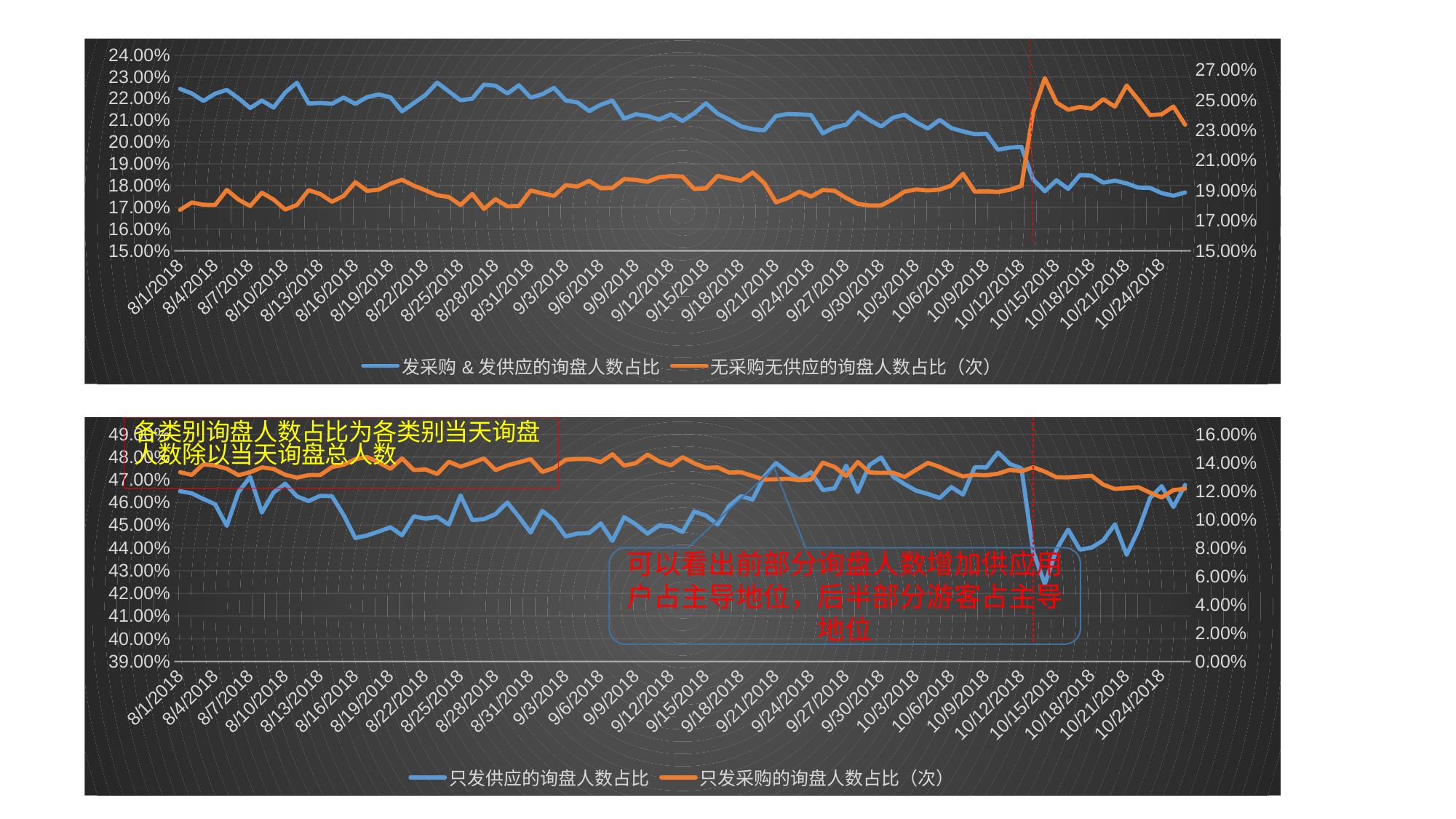

### Chart

| Category | 发采购&发供应的询盘人数占比 | 无采购无供应的询盘人数占比（次） |
|---|---|---|
| 43313 | 0.2244569589702333 | 0.17719227674979887 |
| 43314 | 0.22240802675585283 | 0.18206521739130435 |
| 43315 | 0.21892925430210325 | 0.18058211174845973 |
| 43316 | 0.22224726698974417 | 0.1804350276118562 |
| 43317 | 0.22401717126073203 | 0.1904654315408947 |
| 43318 | 0.2201518987341772 | 0.184 |
| 43319 | 0.21569001717885092 | 0.17970986829547625 |
| 43320 | 0.21911688311688313 | 0.18857142857142858 |
| 43321 | 0.2158898093622118 | 0.18405030442159895 |
| 43322 | 0.2228249949768937 | 0.17741611412497488 |
| 43323 | 0.22730581262347926 | 0.18040969117188313 |
| 43324 | 0.21773830935251798 | 0.19031025179856115 |
| 43325 | 0.2179989944695827 | 0.1877325289089995 |
| 43326 | 0.21762337297499765 | 0.1826013671692106 |
| 43327 | 0.2204861111111111 | 0.18647875816993464 |
| 43328 | 0.21759013080931616 | 0.19557588003828566 |
| 43329 | 0.22069044092514525 | 0.18981428734191638 |
| 43330 | 0.22192482252996626 | 0.19062027231467474 |
| 43331 | 0.2206100765451845 | 0.19456186450359877 |
| 43332 | 0.21415114088339962 | 0.19719489219175215 |
| 43333 | 0.217924806125454 | 0.193285560027486 |
| 43334 | 0.22167537163519485 | 0.19013660104459623 |
| 43335 | 0.2273772622737726 | 0.18688131186881313 |
| 43336 | 0.2232932525091921 | 0.1857299016197953 |
| 43337 | 0.21922298274366142 | 0.18037211992673285 |
| 43338 | 0.21998591124081715 | 0.18778303310858407 |
| 43339 | 0.22643991355820728 | 0.17776942591374612 |
| 43340 | 0.22592163674966223 | 0.18432734993244548 |
| 43341 | 0.22233087385545383 | 0.17948262067739354 |
| 43342 | 0.2261490569492767 | 0.179820545687603 |
| 43343 | 0.2204754601226994 | 0.19008819018404907 |
| 43344 | 0.2220227408737283 | 0.18811091162976262 |
| 43345 | 0.22495292835199682 | 0.18650282429888018 |
| 43346 | 0.21916319507335627 | 0.1936243434160478 |
| 43347 | 0.21828032156588606 | 0.19267738552953512 |
| 43348 | 0.21429185656548286 | 0.19649152979619916 |
| 43349 | 0.21718498432336242 | 0.19150919413609016 |
| 43350 | 0.21909865589036281 | 0.19177721163138012 |
| 43351 | 0.21079967762156354 | 0.1976358914659264 |
| 43352 | 0.21280015125732651 | 0.19710720363017584 |
| 43353 | 0.21203337725076857 | 0.19587176108915239 |
| 43354 | 0.21033398487294977 | 0.19886122206169796 |
| 43355 | 0.2127695136219288 | 0.19964900551562761 |
| 43356 | 0.20969206637496904 | 0.19929001898786428 |
| 43357 | 0.21326740832303254 | 0.19110012360939432 |
| 43358 | 0.21785451873622336 | 0.19149522409992653 |
| 43359 | 0.21311633281972264 | 0.19982665639445302 |
| 43360 | 0.21029303127308543 | 0.19806287449725027 |
| 43361 | 0.20723340790454883 | 0.1966442953020134 |
| 43362 | 0.20591879874626431 | 0.20205554340695386 |
| 43363 | 0.2054378370167844 | 0.1949570896939318 |
| 43364 | 0.21199177345356748 | 0.18224964404366398 |
| 43365 | 0.21293532338308457 | 0.18498417005879692 |
| 43366 | 0.21273764258555133 | 0.18935361216730037 |
| 43367 | 0.21245922340313586 | 0.18604651162790697 |
| 43368 | 0.2040339537419204 | 0.19040573164083793 |
| 43369 | 0.2068131868131868 | 0.1898901098901099 |
| 43370 | 0.2079859587538394 | 0.1850958022524499 |
| 43371 | 0.21370285966330957 | 0.18113651400426375 |
| 43372 | 0.21017413124477227 | 0.18006235267280055 |
| 43373 | 0.20718985716578397 | 0.18014764885251164 |
| 43374 | 0.21121055110692416 | 0.184267545925577 |
| 43375 | 0.212602790353876 | 0.18931904277926637 |
| 43376 | 0.20898558415141064 | 0.1907667816396922 |
| 43377 | 0.20620748299319727 | 0.19005102040816327 |
| 43378 | 0.21023856858846918 | 0.19068919814446653 |
| 43379 | 0.20645815459012556 | 0.1932766554870915 |
| 43380 | 0.2049102927289896 | 0.20121183506452628 |
| 43381 | 0.20363587933675167 | 0.1893187720583339 |
| 43382 | 0.20383518014730276 | 0.18950301904319555 |
| 43383 | 0.19647759994642738 | 0.18911136409294851 |
| 43384 | 0.19749982540680214 | 0.19051609749284168 |
| 43385 | 0.19776223776223775 | 0.1932167832167832 |
| 43386 | 0.18275580152191687 | 0.24199735865668826 |
| 43387 | 0.17740251765428308 | 0.2647221369358305 |
| 43388 | 0.18244052712647613 | 0.24844543328198984 |
| 43389 | 0.17846135953945455 | 0.24370529743559924 |
| 43390 | 0.1848609374069442 | 0.24560776606515394 |
| 43391 | 0.18456375838926176 | 0.2444783404514948 |
| 43392 | 0.1813538425409499 | 0.25074854693829624 |
| 43393 | 0.182242141602568 | 0.24577554357700926 |
| 43394 | 0.18100757913508694 | 0.259856060123559 |
| 43395 | 0.1790503597122302 | 0.2503597122302158 |
| 43396 | 0.17892495395948435 | 0.2401588397790055 |
| 43397 | 0.1765361163227017 | 0.24067776735459662 |
| 43398 | 0.1753367525221214 | 0.24589979146705743 |
| 43399 | 0.1768219832735962 | 0.23377140581441658 |

### Chart

| Category | 只发供应的询盘人数占比 | 只发采购的询盘人数占比（次） |
|---|---|---|
| 43313 | 0.4650040225261464 | 0.1333467417538214 |
| 43314 | 0.46404682274247494 | 0.1314799331103679 |
| 43315 | 0.4615466326747398 | 0.13894200127469725 |
| 43316 | 0.4592584244336752 | 0.13805928096472445 |
| 43317 | 0.44972887483054674 | 0.1357885223678265 |
| 43318 | 0.46460759493670883 | 0.13124050632911394 |
| 43319 | 0.4712731437297194 | 0.13332697079595343 |
| 43320 | 0.4555844155844156 | 0.13672727272727273 |
| 43321 | 0.46441760654755965 | 0.1356422796686296 |
| 43322 | 0.46825396825396826 | 0.13150492264416316 |
| 43323 | 0.46272226265987315 | 0.12956223354476448 |
| 43324 | 0.4606564748201439 | 0.13129496402877697 |
| 43325 | 0.46294620412267473 | 0.1313222724987431 |
| 43326 | 0.46277741361550706 | 0.13699784624028466 |
| 43327 | 0.45445261437908496 | 0.1385825163398693 |
| 43328 | 0.44432627884717646 | 0.14250771030522175 |
| 43329 | 0.4454825111085792 | 0.1440127606243591 |
| 43330 | 0.4472244850459676 | 0.14023042010939135 |
| 43331 | 0.44910316462926997 | 0.13572489432194676 |
| 43332 | 0.4455725350638476 | 0.14308143186100064 |
| 43333 | 0.453911848434279 | 0.134877785412781 |
| 43334 | 0.4528927280032141 | 0.13529529931699477 |
| 43335 | 0.45365463453654636 | 0.13208679132086792 |
| 43336 | 0.4502633409520024 | 0.14071350491901025 |
| 43337 | 0.46312542176805166 | 0.13727947556155404 |
| 43338 | 0.45224916976954815 | 0.13998188588105062 |
| 43339 | 0.4526919101757023 | 0.14309875035234426 |
| 43340 | 0.4549314804091874 | 0.13481953290870488 |
| 43341 | 0.4600408925237799 | 0.13814561294337274 |
| 43342 | 0.4536714887383263 | 0.140358908624794 |
| 43343 | 0.4467983128834356 | 0.14263803680981596 |
| 43344 | 0.45631358467983246 | 0.13355276281667663 |
| 43345 | 0.45218511544941037 | 0.1363591318997126 |
| 43346 | 0.4450280746241623 | 0.14218438688643362 |
| 43347 | 0.44634743096819296 | 0.1426948619363859 |
| 43348 | 0.446556023733769 | 0.14266058990454897 |
| 43349 | 0.4508092534530972 | 0.14049656808745023 |
| 43350 | 0.4431169287534042 | 0.14600720372485285 |
| 43351 | 0.45356855019253156 | 0.1379958807199785 |
| 43352 | 0.450368689733409 | 0.1397239553790887 |
| 43353 | 0.44628897672375933 | 0.1458058849363197 |
| 43354 | 0.4499022690575338 | 0.14090252400781847 |
| 43355 | 0.4494400802273107 | 0.1381414006351329 |
| 43356 | 0.44704036985057377 | 0.14397754478659291 |
| 43357 | 0.45603625875566545 | 0.1395962093119077 |
| 43358 | 0.454261572373255 | 0.13638868479059515 |
| 43359 | 0.4503081664098613 | 0.13674884437596302 |
| 43360 | 0.45858983829926947 | 0.1330542559303948 |
| 43361 | 0.4627889634601044 | 0.13333333333333333 |
| 43362 | 0.4613310008018077 | 0.13069465704497413 |
| 43363 | 0.4714817346396294 | 0.12812333864965444 |
| 43364 | 0.4773769973105521 | 0.12838158519221643 |
| 43365 | 0.47336047037539575 | 0.12872003618272276 |
| 43366 | 0.4701520912547528 | 0.12775665399239544 |
| 43367 | 0.47332421340629277 | 0.12817005156266442 |
| 43368 | 0.46546219141811385 | 0.1400981231991278 |
| 43369 | 0.4662271062271062 | 0.13706959706959707 |
| 43370 | 0.4762322656135732 | 0.1306859733801375 |
| 43371 | 0.4646033963096376 | 0.14055723002278908 |
| 43372 | 0.47654170785491595 | 0.13322180822751123 |
| 43373 | 0.47985877066281496 | 0.13280372331888943 |
| 43374 | 0.47150259067357514 | 0.1330193122939237 |
| 43375 | 0.4680772429086205 | 0.1300009239582371 |
| 43376 | 0.46519854957106216 | 0.13504908463783497 |
| 43377 | 0.46377551020408164 | 0.13996598639455782 |
| 43378 | 0.46197813121272363 | 0.1370941020543406 |
| 43379 | 0.4668122611340769 | 0.13345292878870602 |
| 43380 | 0.4634875668870003 | 0.13039030531948378 |
| 43381 | 0.47552773523340214 | 0.1315176133715123 |
| 43382 | 0.47548271514829804 | 0.13117908566120365 |
| 43383 | 0.48208665371994913 | 0.13232438224067503 |
| 43384 | 0.4769886165235002 | 0.13499546057685594 |
| 43385 | 0.47503496503496506 | 0.13398601398601398 |
| 43386 | 0.4384001006226024 | 0.13684673919879253 |
| 43387 | 0.424132637396377 | 0.13374270801350938 |
| 43388 | 0.43932911175765876 | 0.1297849278338753 |
| 43389 | 0.44810141303715767 | 0.12973192998778857 |
| 43390 | 0.4392233934846049 | 0.130307903043297 |
| 43391 | 0.4401464307504576 | 0.13081147040878585 |
| 43392 | 0.4433159161627429 | 0.12458169435801092 |
| 43393 | 0.45042698806856035 | 0.1215553267518624 |
| 43394 | 0.4369785363989555 | 0.12215782434239858 |
| 43395 | 0.4478273381294964 | 0.12276258992805755 |
| 43396 | 0.46195902394106814 | 0.11895718232044199 |
| 43397 | 0.46722560975609756 | 0.11556050656660413 |
| 43398 | 0.4580397903398523 | 0.12072366567096883 |
| 43399 | 0.4677134892188656 | 0.12169312169312169 |
可以看出前部分询盘人数增加供应用户占主导地位，后半部分游客占主导地位